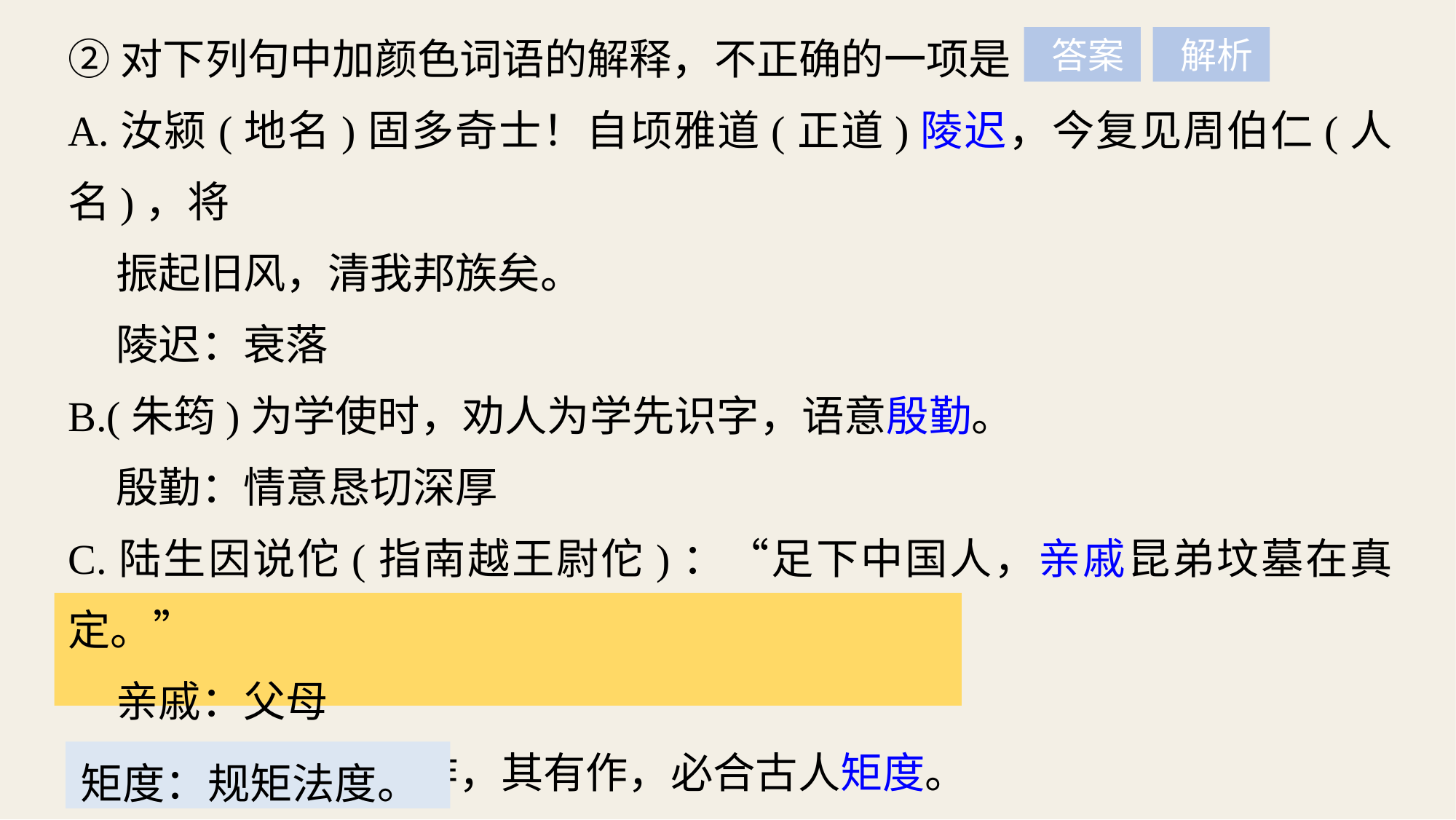

②对下列句中加颜色词语的解释，不正确的一项是
A.汝颍(地名)固多奇士！自顷雅道(正道)陵迟，今复见周伯仁(人名)，将
    振起旧风，清我邦族矣。
    陵迟：衰落
B.(朱筠)为学使时，劝人为学先识字，语意殷勤。
    殷勤：情意恳切深厚
C.陆生因说佗(指南越王尉佗)：“足下中国人，亲戚昆弟坟墓在真定。”
    亲戚：父母
D.先生于古文不多作，其有作，必合古人矩度。
    矩度：气度
 答案
 解析

矩度：规矩法度。